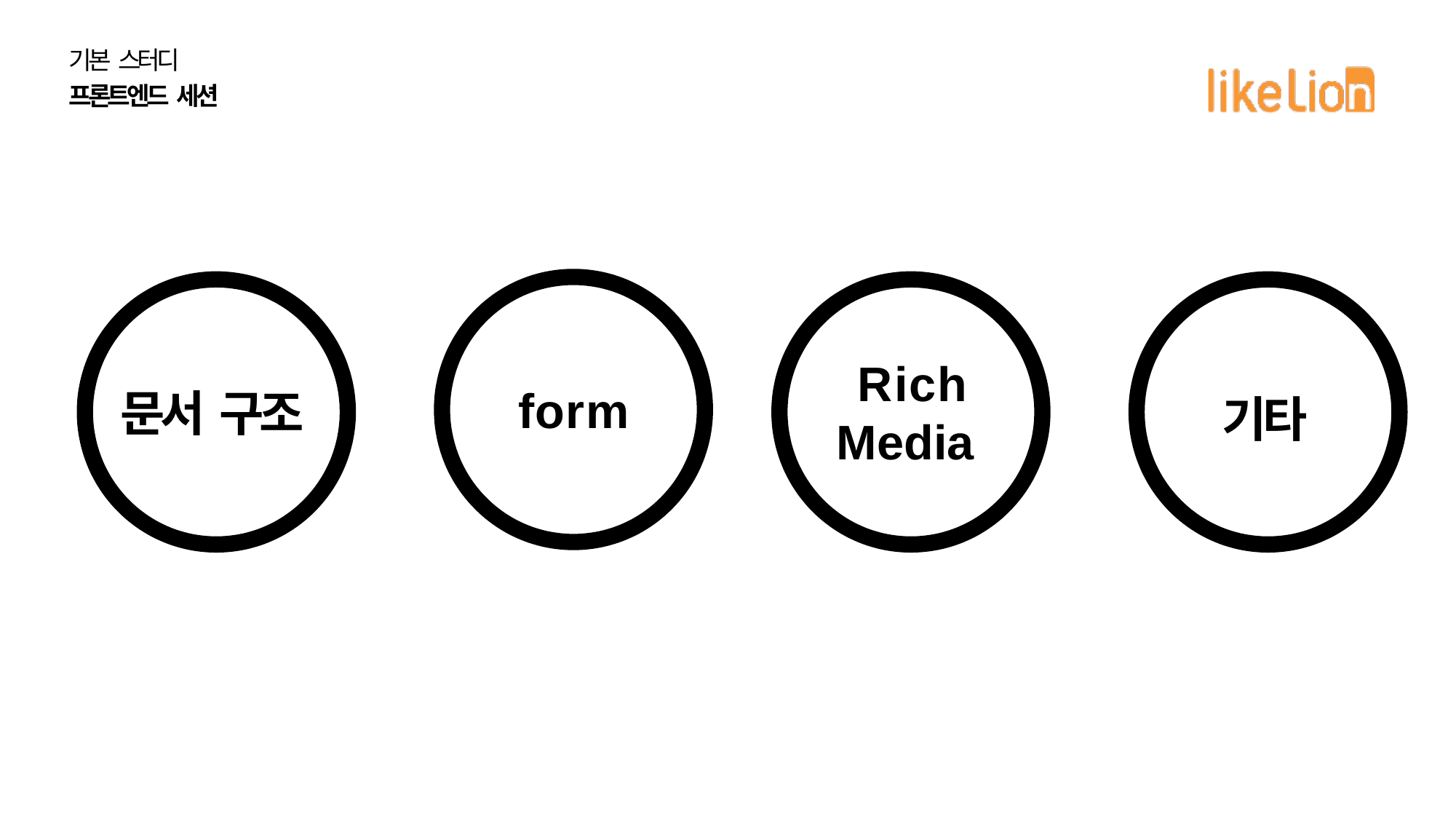

기본 스터디
프론트엔드 세션

Rich  Media
form
문서 구조
기타